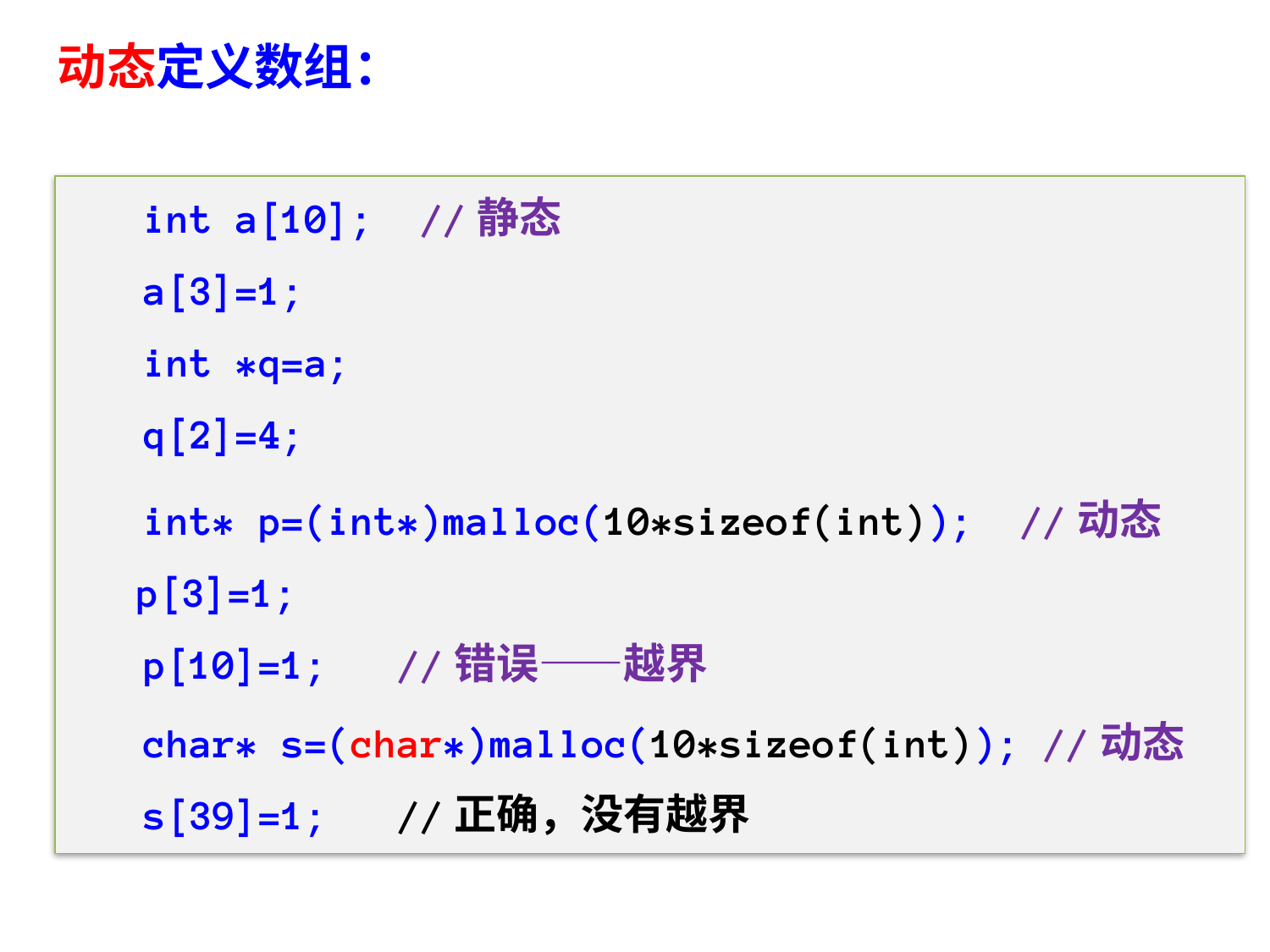

动态定义数组：

   int a[10];  //静态
   a[3]=1;
   int *q=a;
   q[2]=4;
   int* p=(int*)malloc(10*sizeof(int));  //动态
　 p[3]=1;
   p[10]=1;   //错误——越界
   char* s=(char*)malloc(10*sizeof(int)); //动态
   s[39]=1;   //正确，没有越界